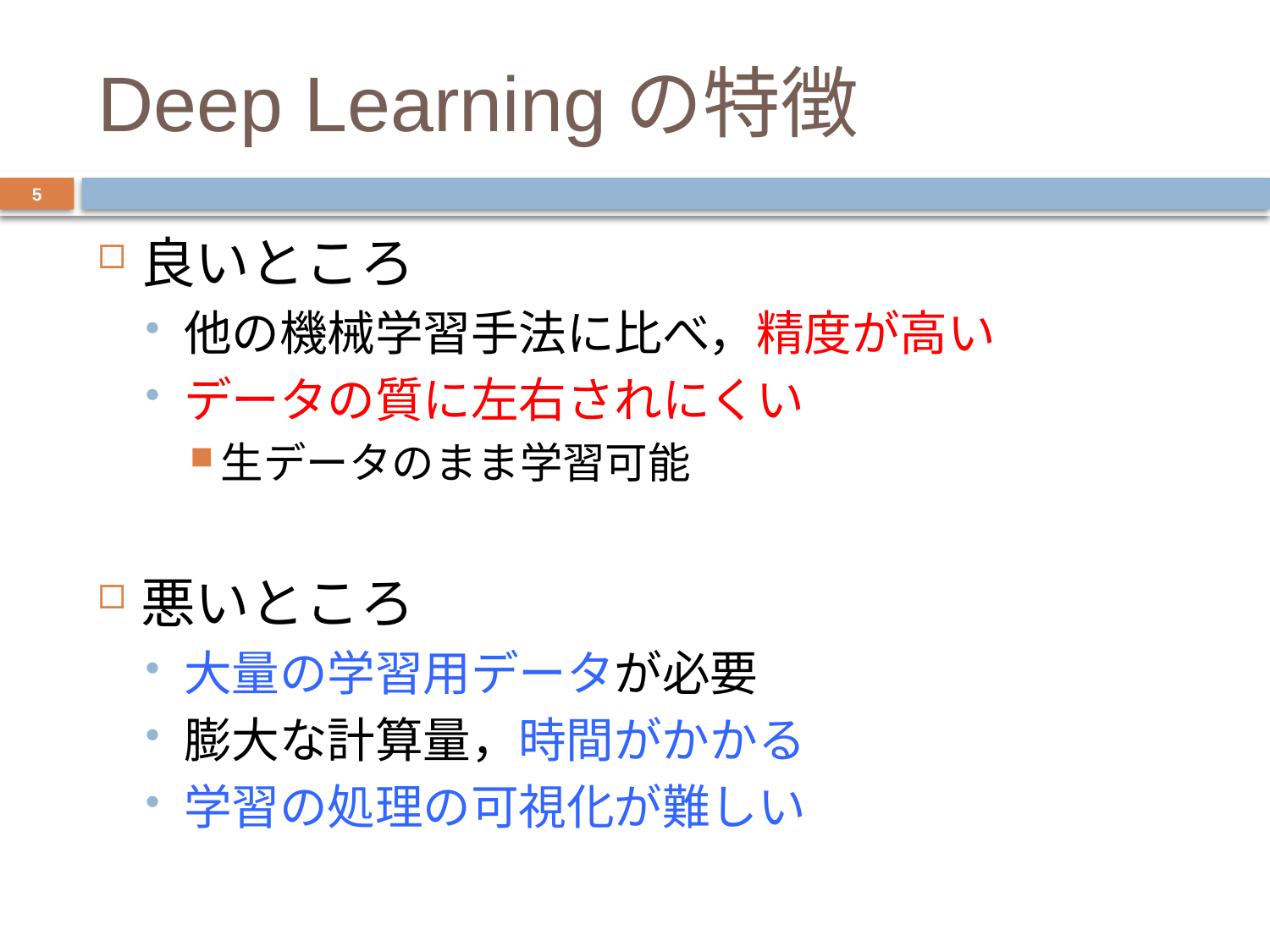

# Deep Learningの特徴
5
良いところ
他の機械学習手法に比べ，精度が高い
データの質に左右されにくい
生データのまま学習可能

悪いところ
大量の学習用データが必要
膨大な計算量，時間がかかる
学習の処理の可視化が難しい